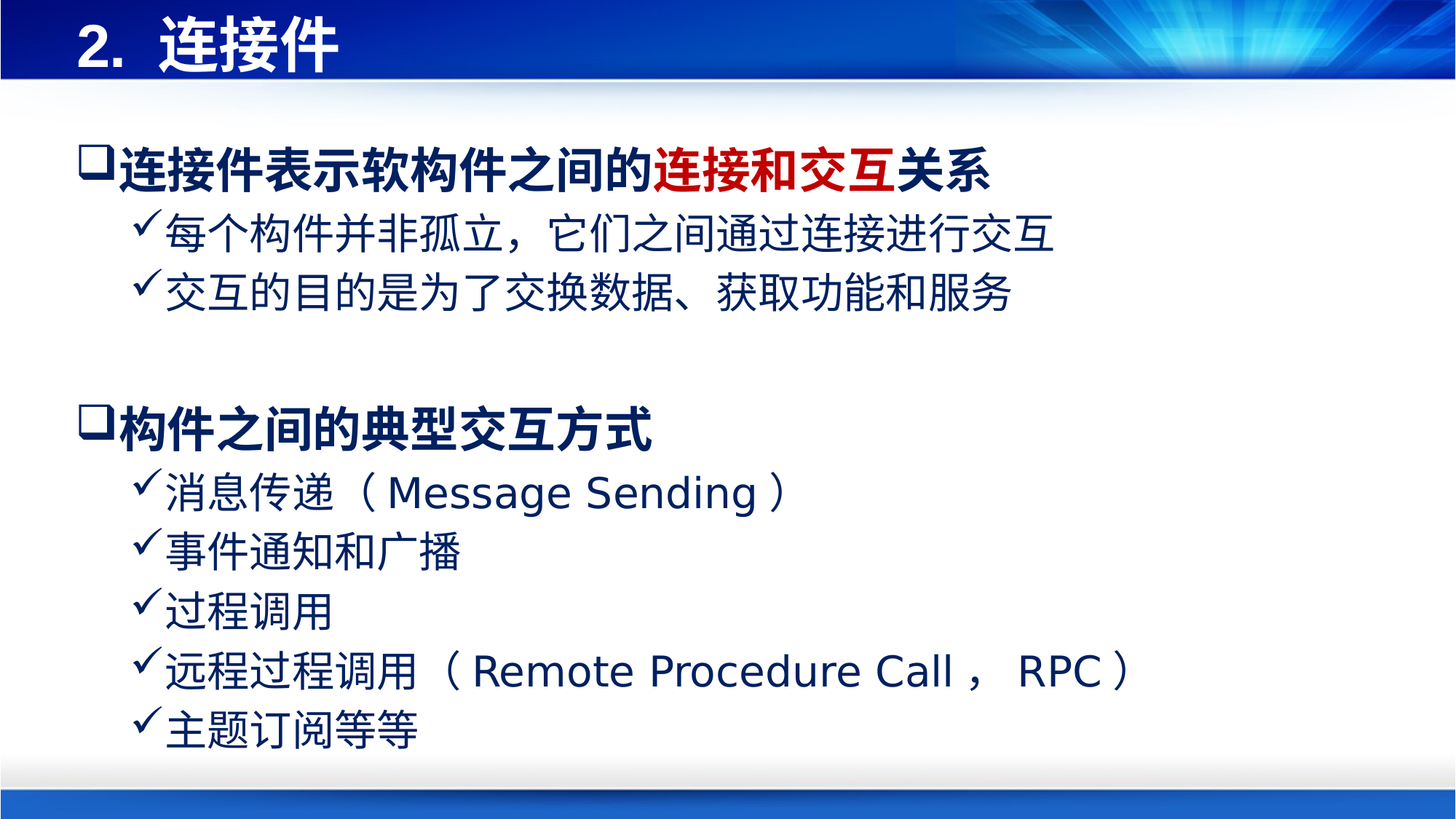

# 2. 连接件
连接件表示软构件之间的连接和交互关系
每个构件并非孤立，它们之间通过连接进行交互
交互的目的是为了交换数据、获取功能和服务

构件之间的典型交互方式
消息传递（Message Sending）
事件通知和广播
过程调用
远程过程调用（Remote Procedure Call，RPC）
主题订阅等等